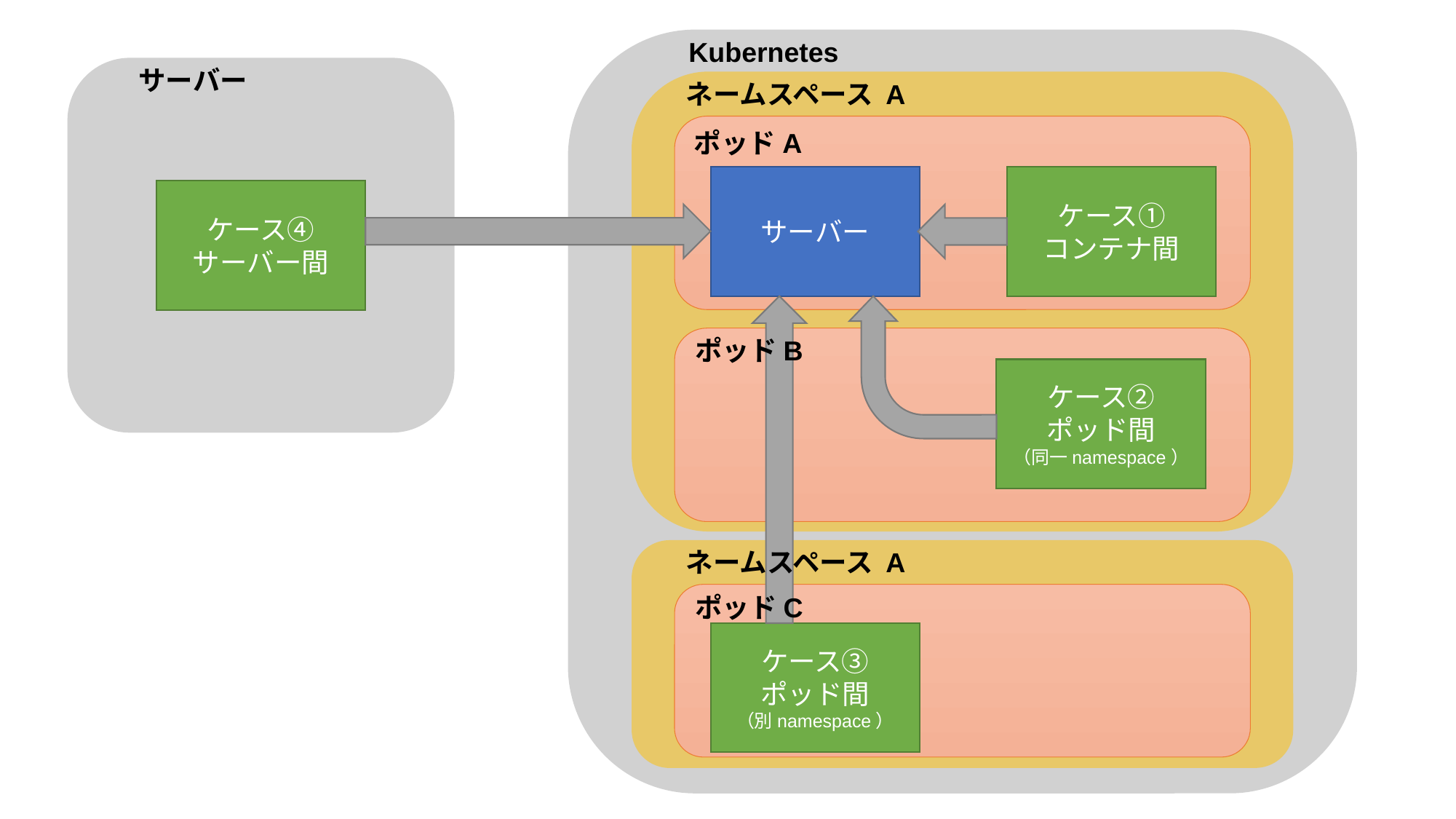

Kubernetes

サーバー

ネームスペース A

ポッドA
ケース①
コンテナ間
サーバー
ケース④
サーバー間

ポッドB
ケース②
ポッド間
（同一namespace）

ネームスペース A

ポッドC
ケース③
ポッド間
（別namespace）